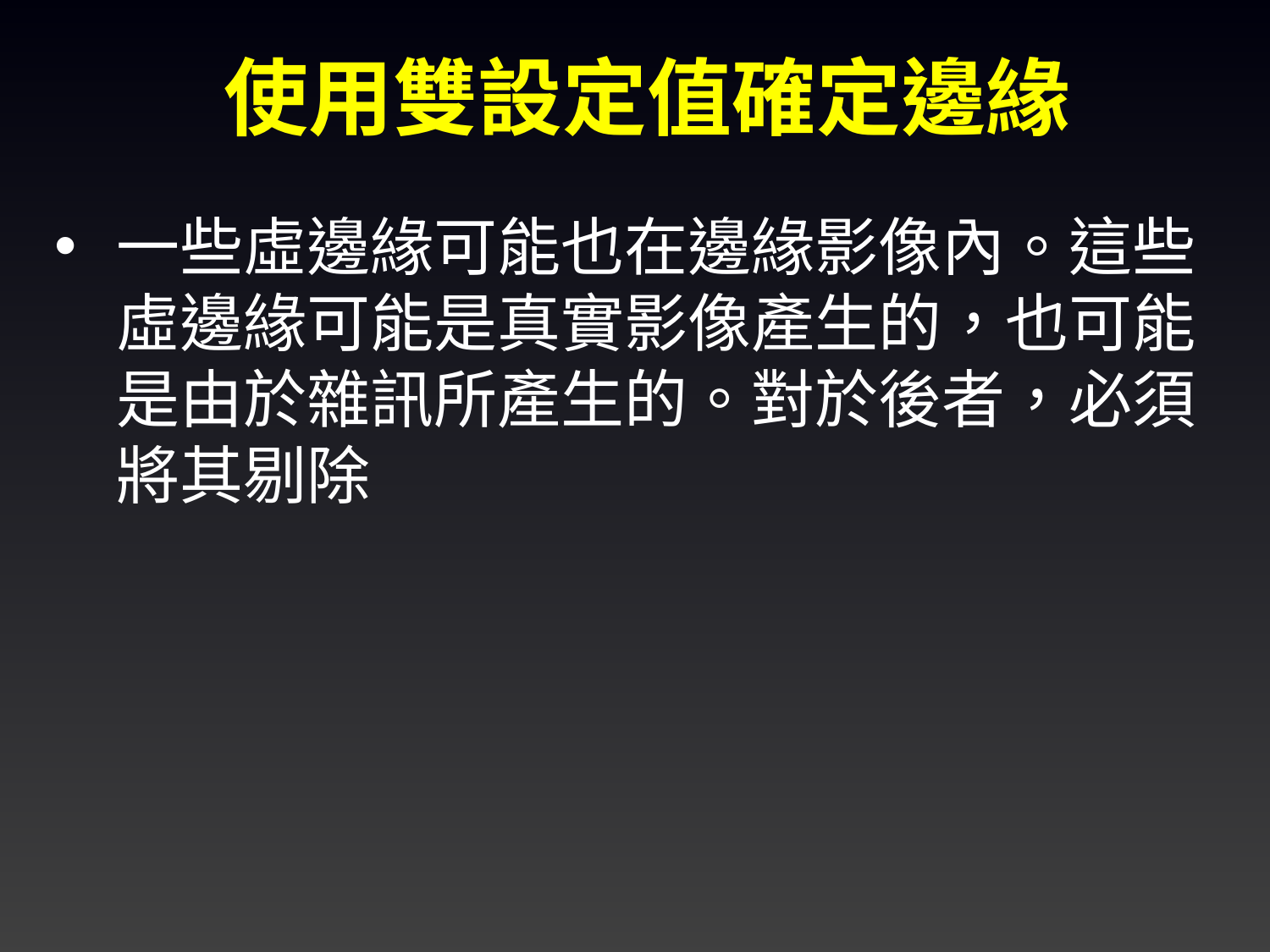

使用雙設定值確定邊緣
一些虛邊緣可能也在邊緣影像內。這些虛邊緣可能是真實影像產生的，也可能是由於雜訊所產生的。對於後者，必須將其剔除